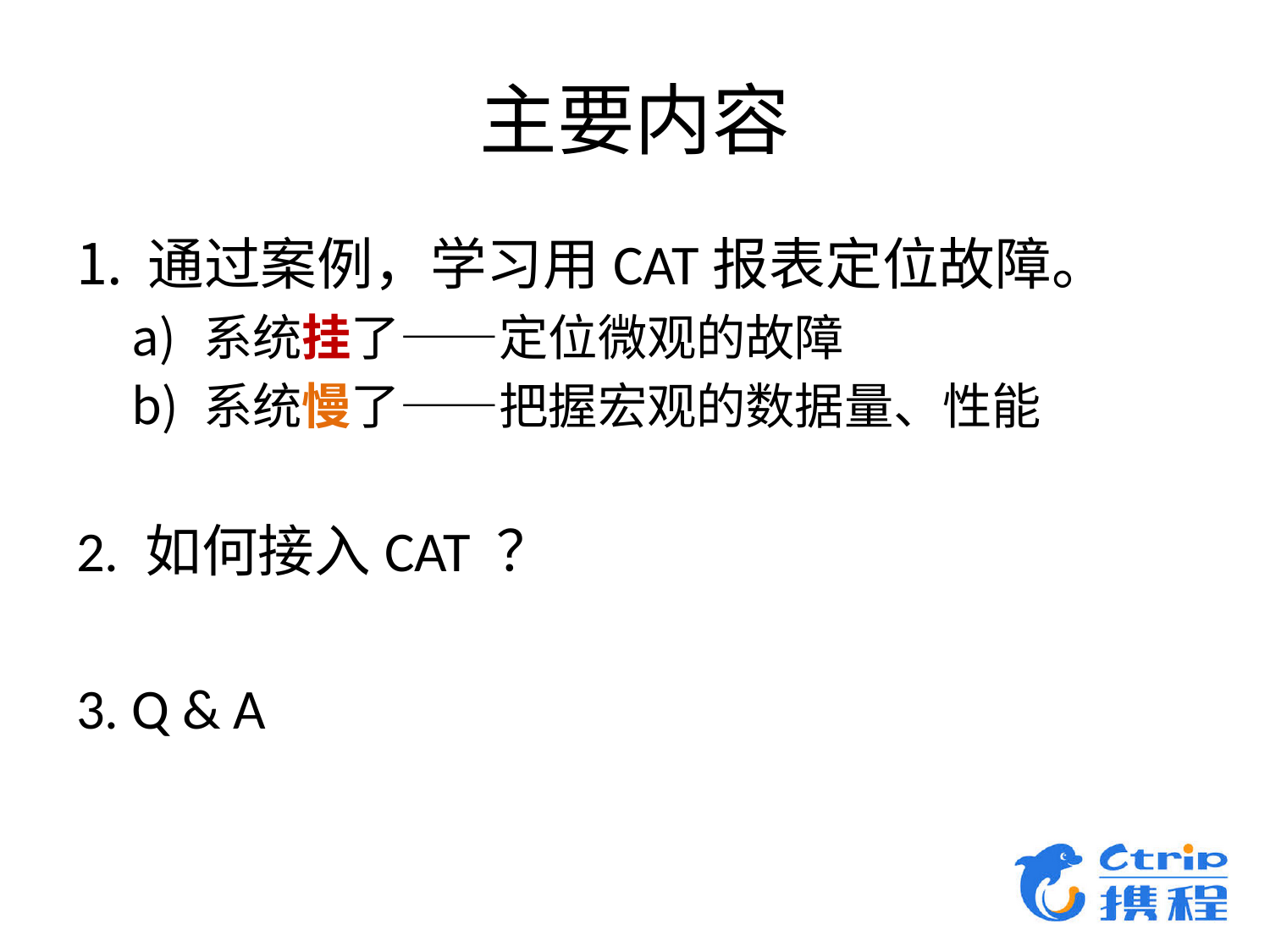

# 主要内容
通过案例，学习用CAT报表定位故障。
系统挂了——定位微观的故障
系统慢了——把握宏观的数据量、性能

2. 如何接入CAT ？

3. Q & A